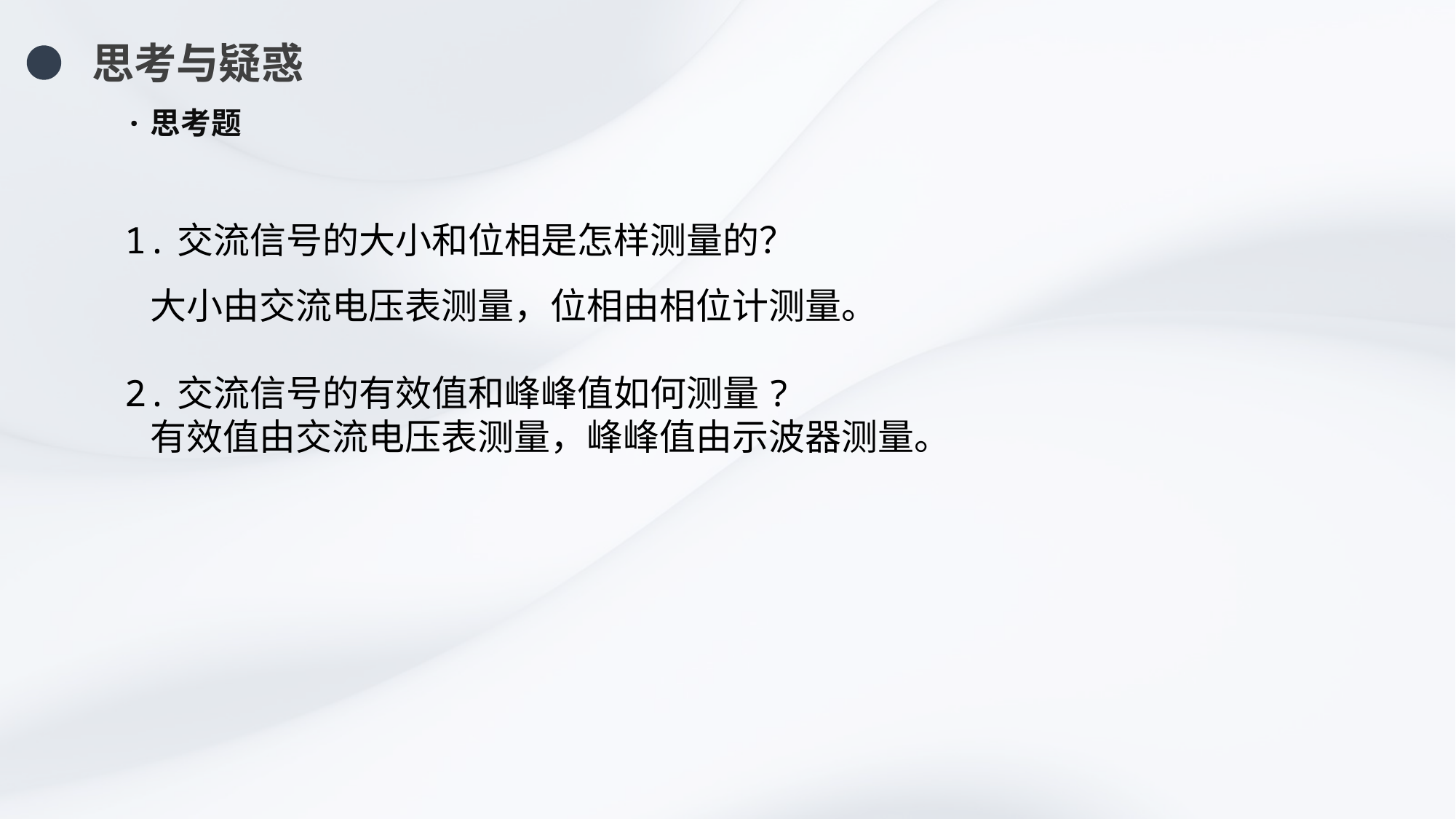

思考与疑惑
·思考题

1.交流信号的大小和位相是怎样测量的？
  大小由交流电压表测量，位相由相位计测量。

2.交流信号的有效值和峰峰值如何测量?
  有效值由交流电压表测量，峰峰值由示波器测量。